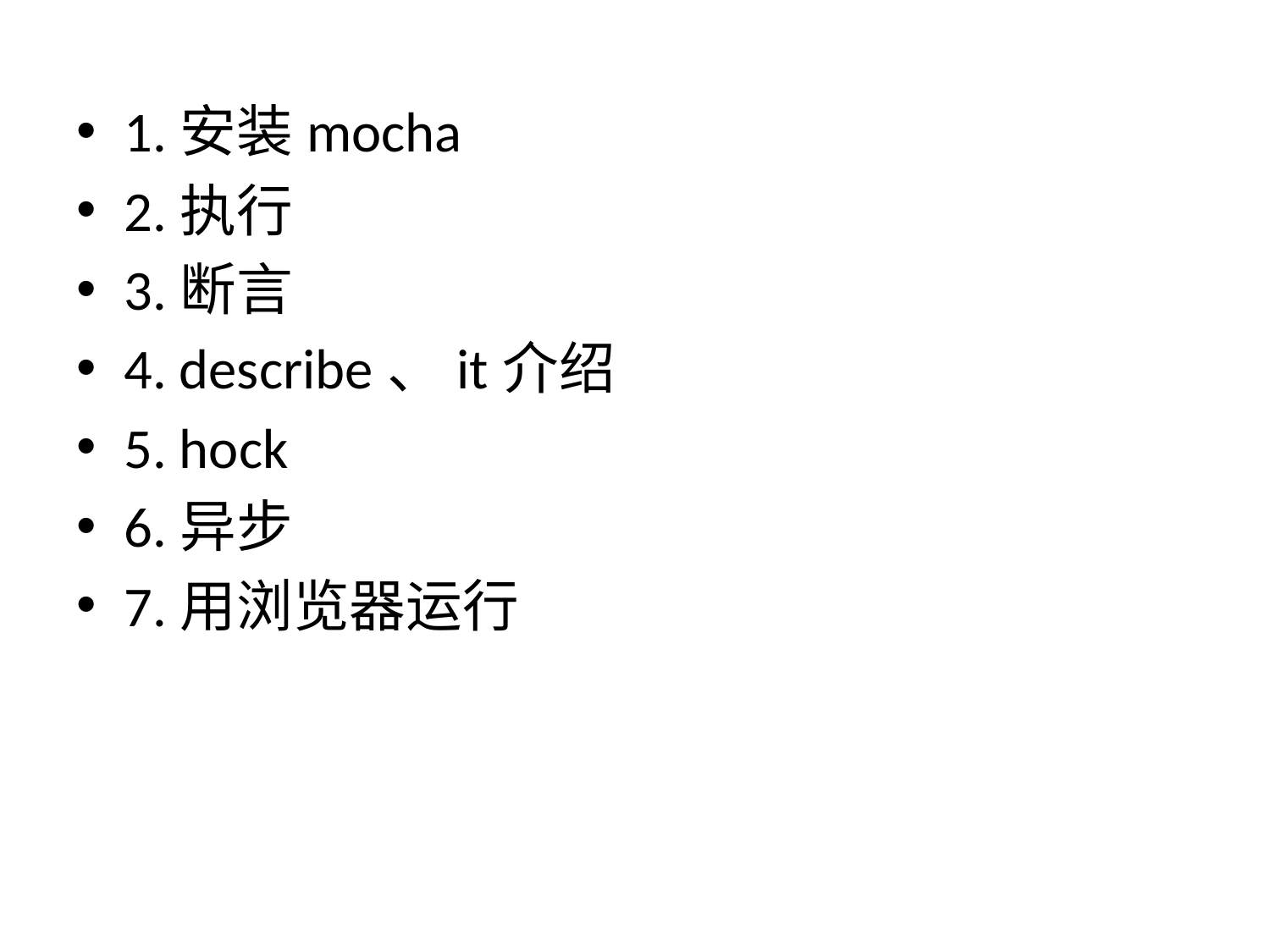

1.安装mocha
2.执行
3.断言
4. describe、it介绍
5. hock
6.异步
7.用浏览器运行